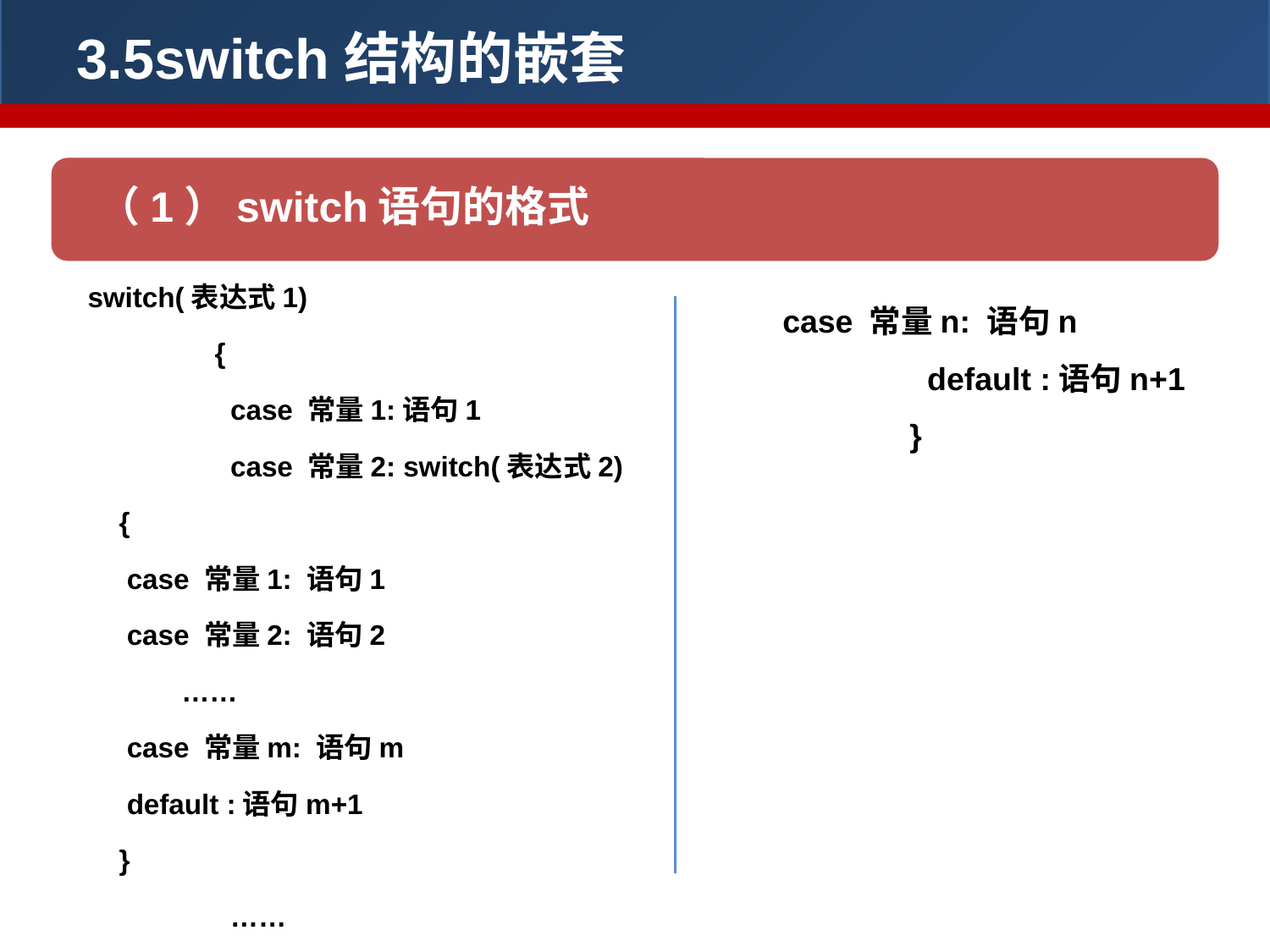

3.5switch结构的嵌套

（1）switch语句的格式

switch(表达式1)
	{
	  case 常量1:语句1
	  case 常量2: switch(表达式2)
    {
     case 常量1: 语句1
     case 常量2: 语句2
            ……
     case 常量m: 语句m
     default :语句m+1
    }
	  ……

case 常量n: 语句n
	  default :语句n+1
	}